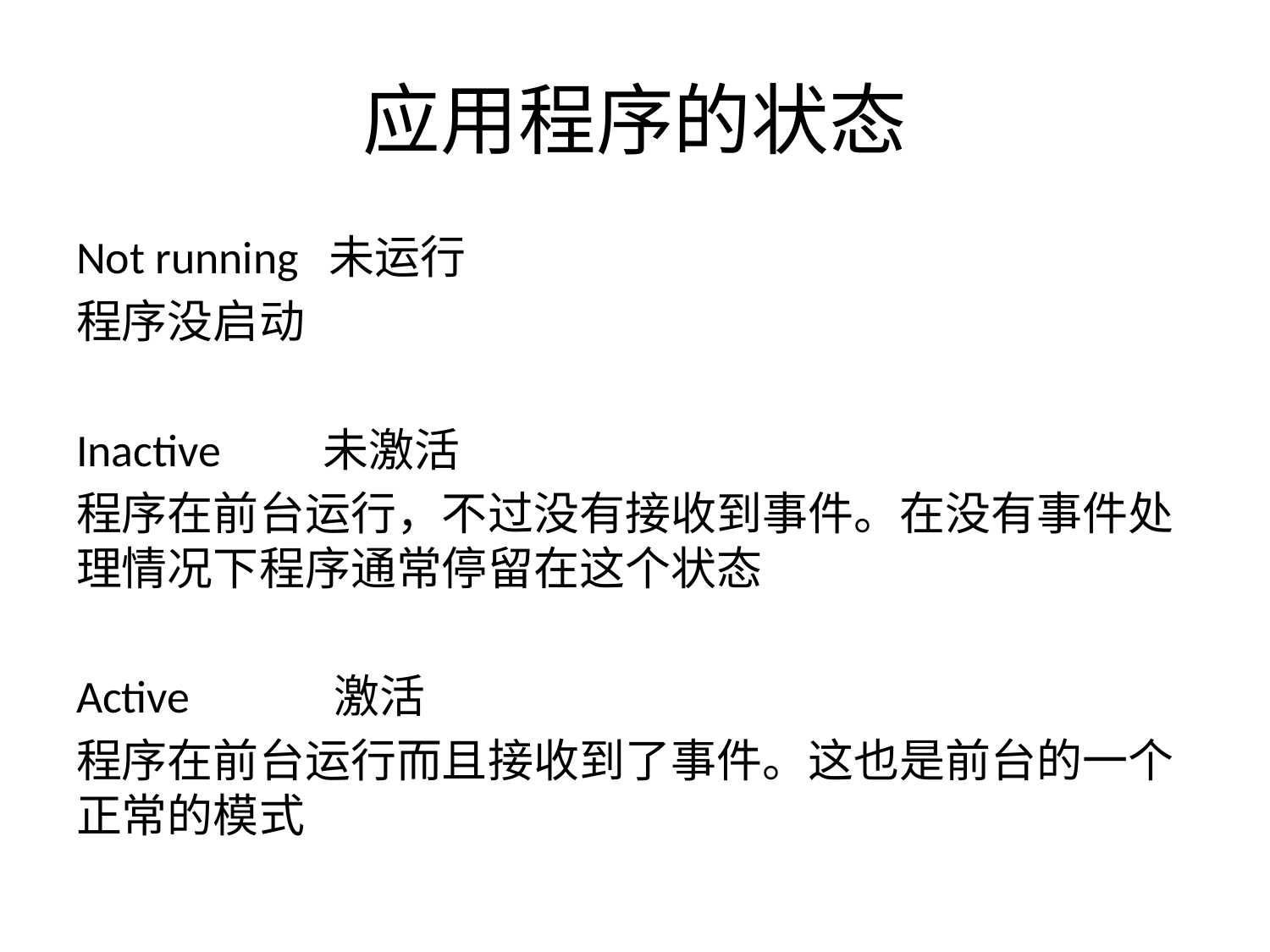

# 应用程序的状态
Not running  未运行
程序没启动

Inactive         未激活
程序在前台运行，不过没有接收到事件。在没有事件处理情况下程序通常停留在这个状态

Active             激活
程序在前台运行而且接收到了事件。这也是前台的一个正常的模式